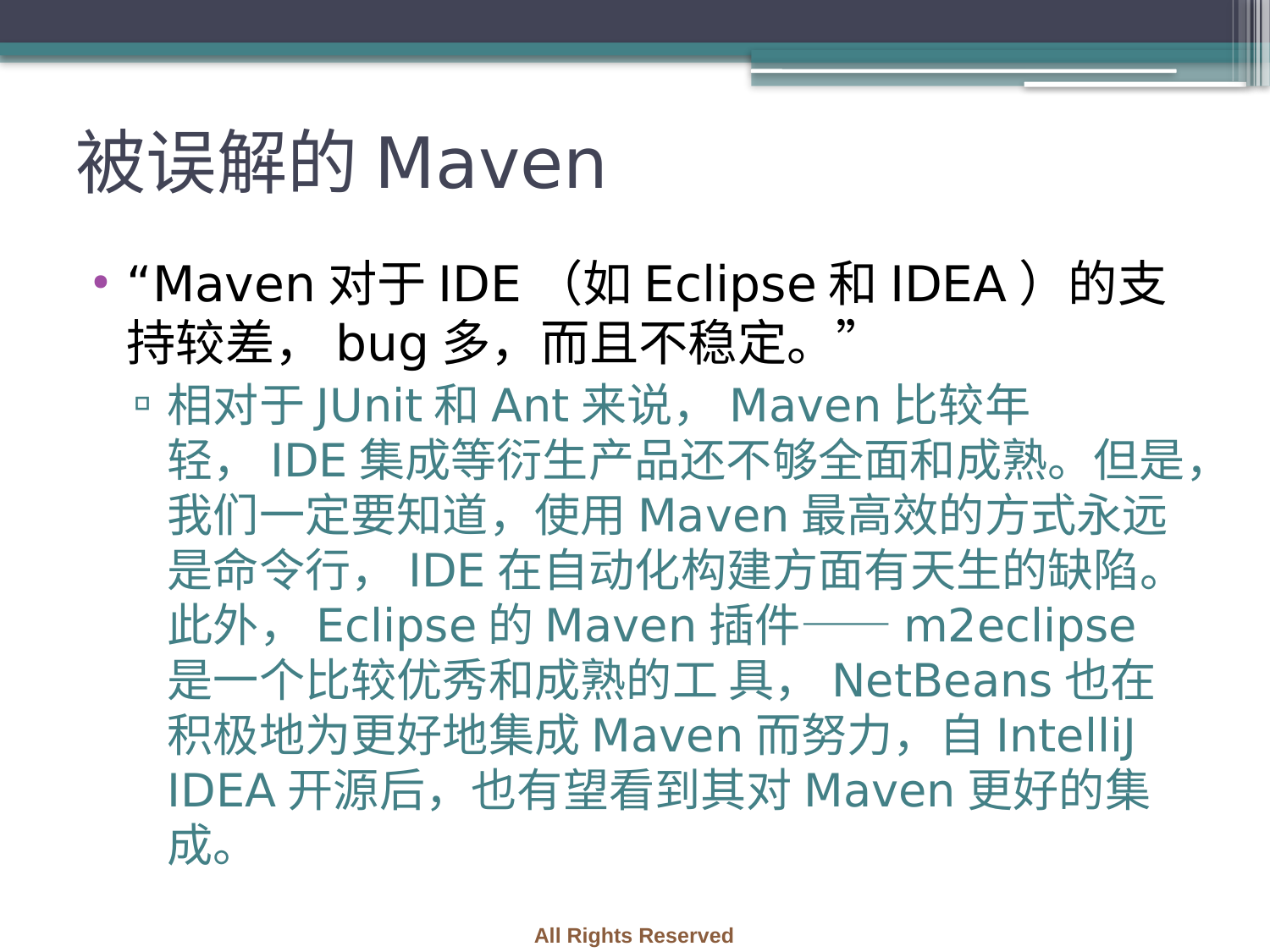

# 被误解的Maven
“Maven对于IDE（如Eclipse和IDEA）的支持较差，bug多，而且不稳定。”
相对于JUnit和Ant来说，Maven比较年轻，IDE集成等衍生产品还不够全面和成熟。但是，我们一定要知道，使用Maven最高效的方式永远是命令行，IDE在自动化构建方面有天生的缺陷。此外，Eclipse的Maven插件——m2eclipse是一个比较优秀和成熟的工 具，NetBeans也在积极地为更好地集成Maven而努力，自IntelliJ IDEA开源后，也有望看到其对Maven更好的集成。